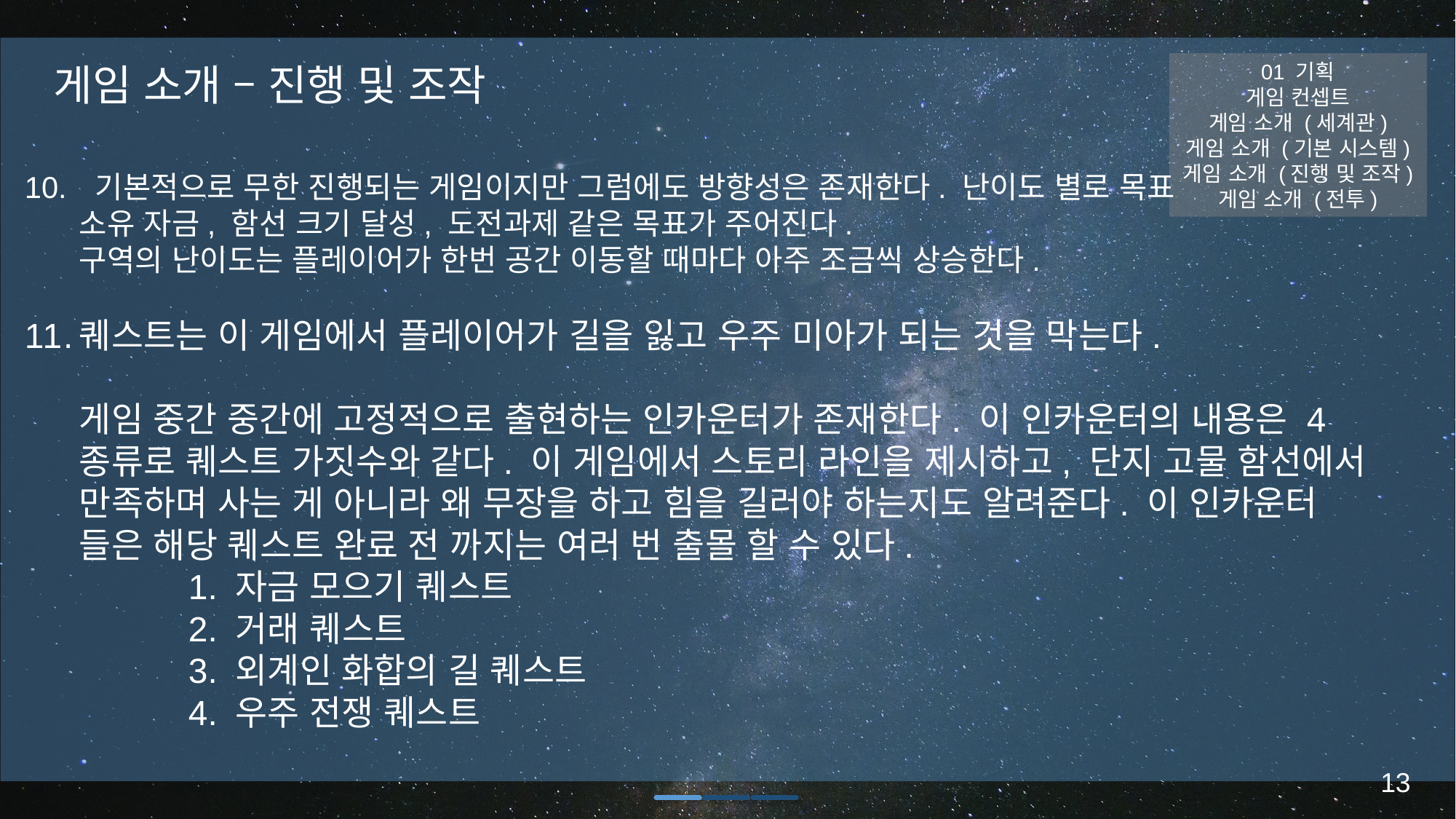

게임 소개 – 진행 및 조작
01 기획
게임 컨셉트
게임 소개 (세계관)
게임 소개 (기본 시스템)
게임 소개 (진행 및 조작)
게임 소개 (전투)
 기본적으로 무한 진행되는 게임이지만 그럼에도 방향성은 존재한다. 난이도 별로 목표
소유 자금, 함선 크기 달성, 도전과제 같은 목표가 주어진다.
구역의 난이도는 플레이어가 한번 공간 이동할 때마다 아주 조금씩 상승한다.

퀘스트는 이 게임에서 플레이어가 길을 잃고 우주 미아가 되는 것을 막는다.
게임 중간 중간에 고정적으로 출현하는 인카운터가 존재한다. 이 인카운터의 내용은 4 종류로 퀘스트 가짓수와 같다. 이 게임에서 스토리 라인을 제시하고, 단지 고물 함선에서 만족하며 사는 게 아니라 왜 무장을 하고 힘을 길러야 하는지도 알려준다. 이 인카운터 들은 해당 퀘스트 완료 전 까지는 여러 번 출몰 할 수 있다.
	1. 자금 모으기 퀘스트
	2. 거래 퀘스트
	3. 외계인 화합의 길 퀘스트
	4. 우주 전쟁 퀘스트
13